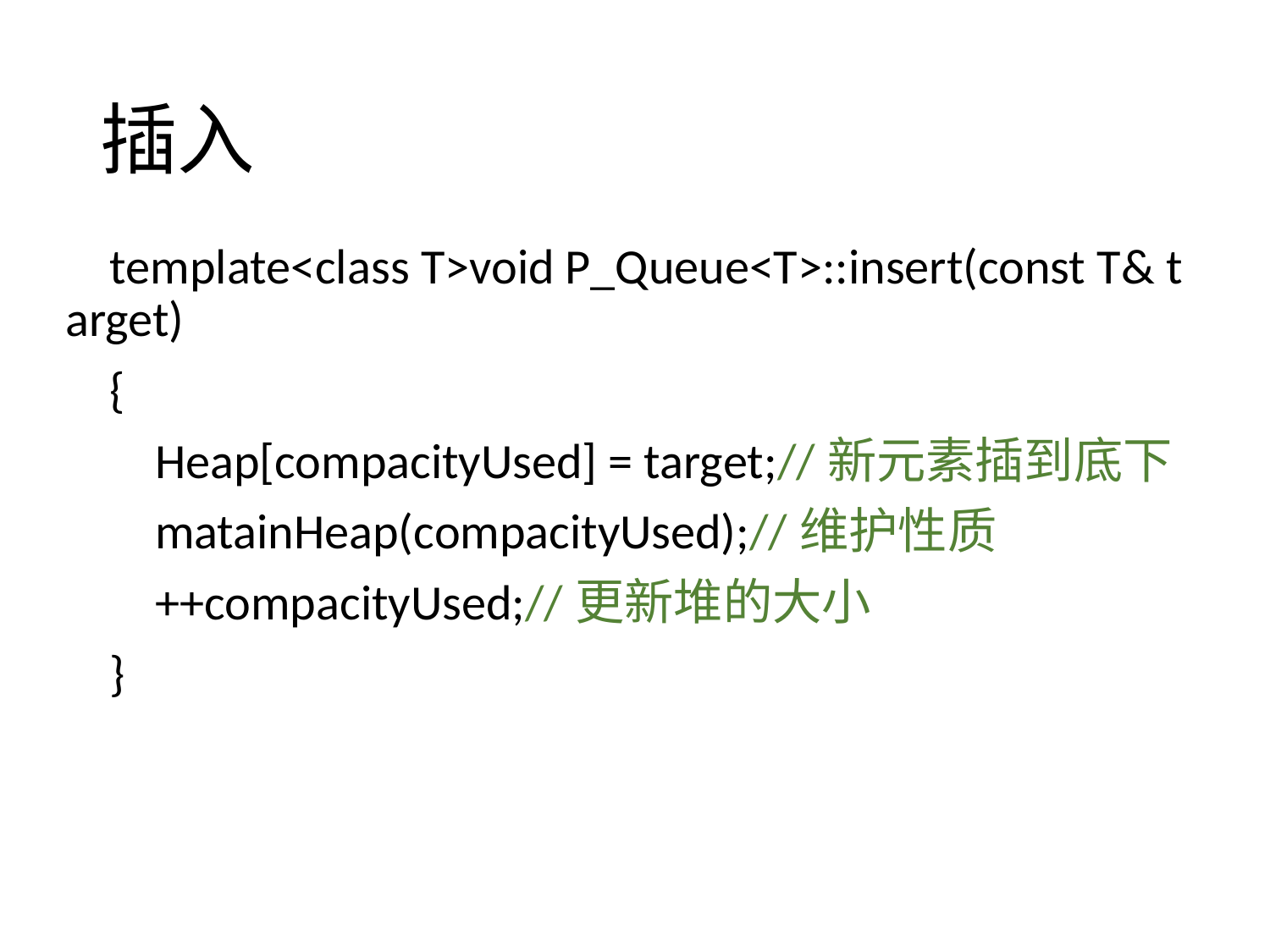

# 插入
    template<class T>void P_Queue<T>::insert(const T& target)
    {
        Heap[compacityUsed] = target;//新元素插到底下
        matainHeap(compacityUsed);//维护性质
        ++compacityUsed;//更新堆的大小
    }